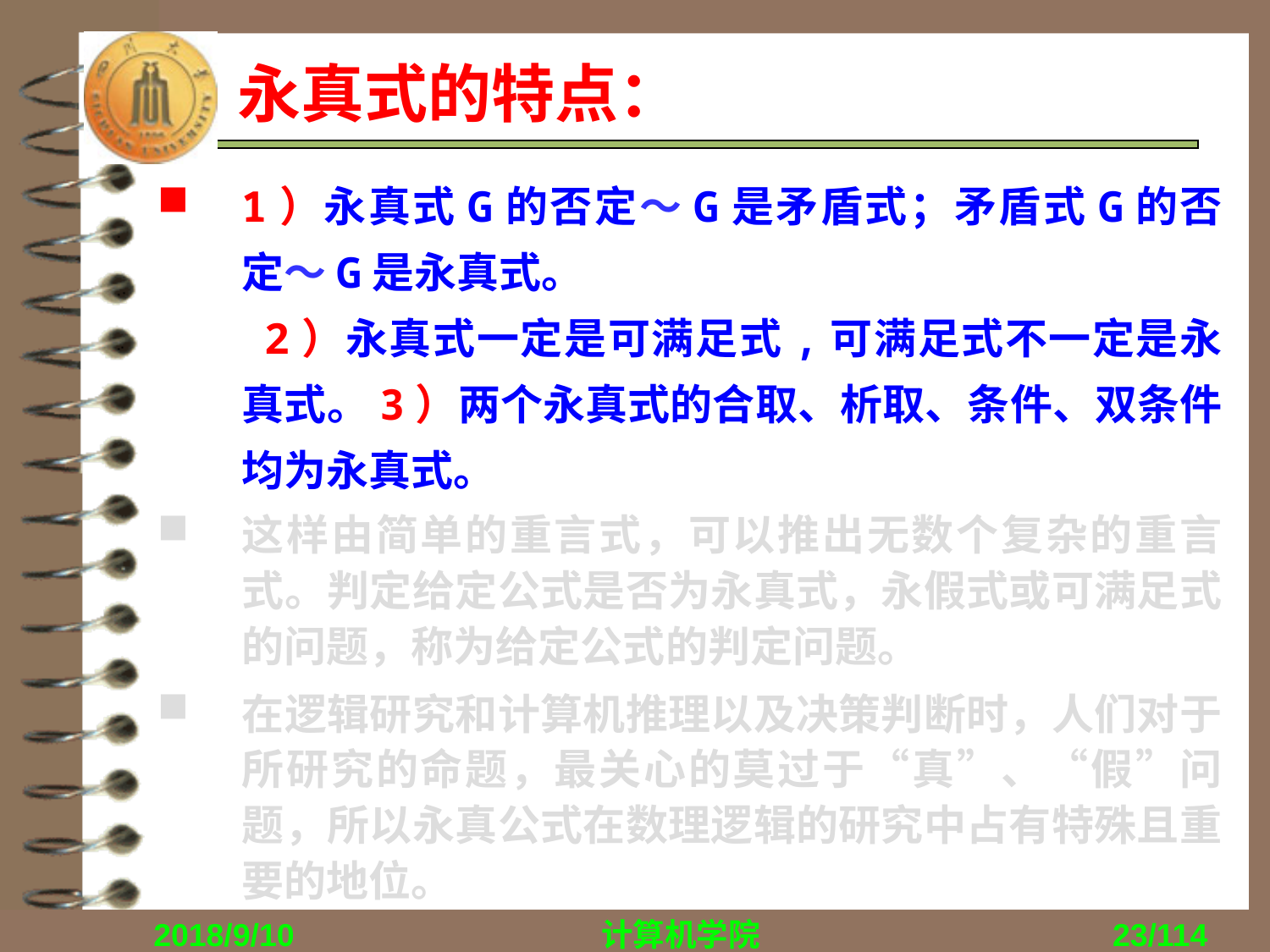

# 永真式的特点：
1）永真式G的否定～G是矛盾式；矛盾式G的否定～G是永真式。
    2）永真式一定是可满足式,可满足式不一定是永真式。3）两个永真式的合取、析取、条件、双条件均为永真式。
这样由简单的重言式，可以推出无数个复杂的重言式。判定给定公式是否为永真式，永假式或可满足式的问题，称为给定公式的判定问题。
在逻辑研究和计算机推理以及决策判断时，人们对于所研究的命题，最关心的莫过于“真”、“假”问题，所以永真公式在数理逻辑的研究中占有特殊且重要的地位。
2018/9/10
计算机学院
23/114